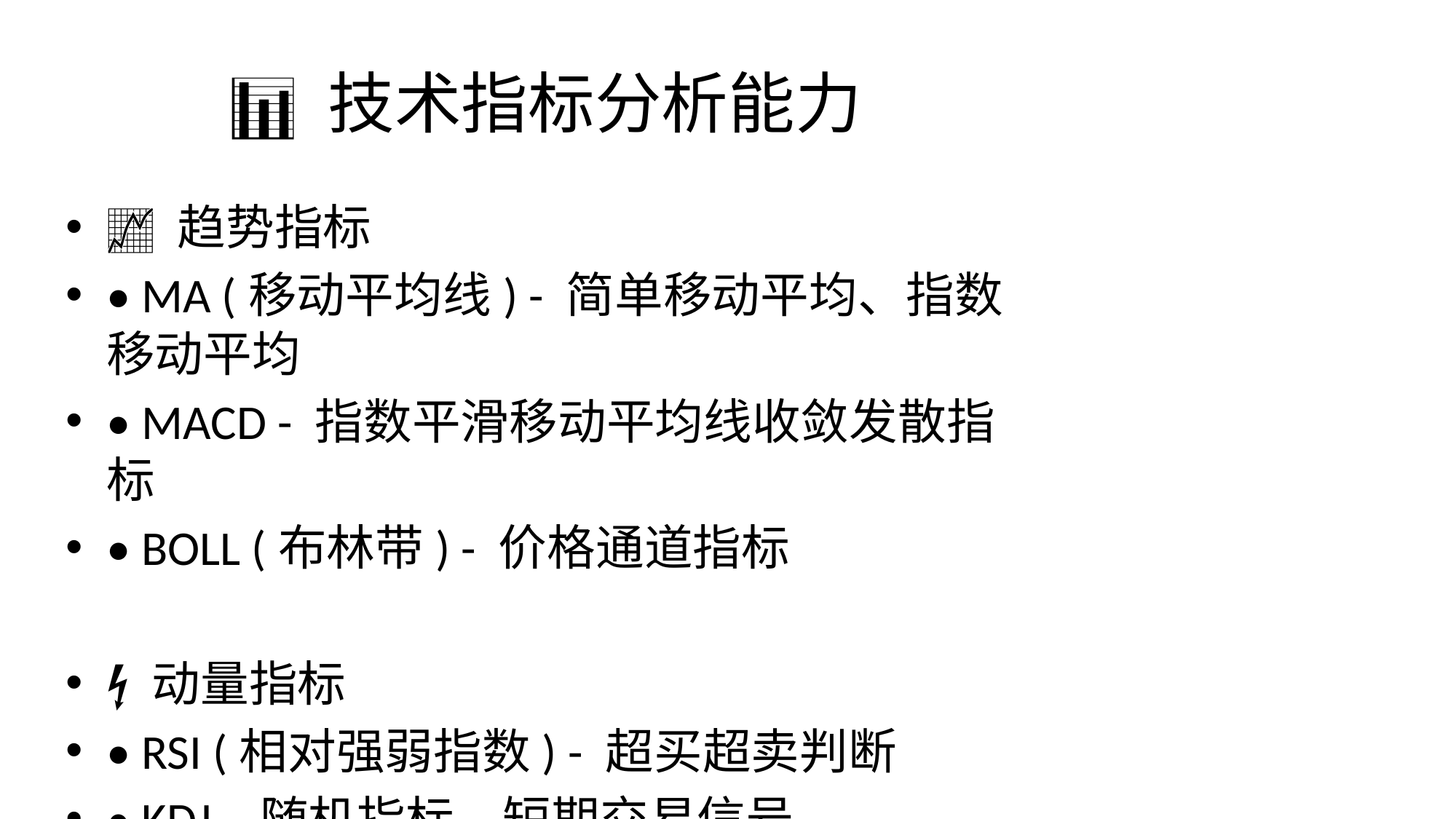

# 📊 技术指标分析能力
📈 趋势指标
• MA (移动平均线) - 简单移动平均、指数移动平均
• MACD - 指数平滑移动平均线收敛发散指标
• BOLL (布林带) - 价格通道指标

⚡ 动量指标
• RSI (相对强弱指数) - 超买超卖判断
• KDJ - 随机指标，短期交易信号

🔧 计算特性
• 自动参数解析 • 多周期支持
• 实时计算 • 历史回测
• 可视化输出 • 信号提示

💡 应用场景
• 量化交易策略 • 技术分析研究
• 风险控制 • 投资决策支持